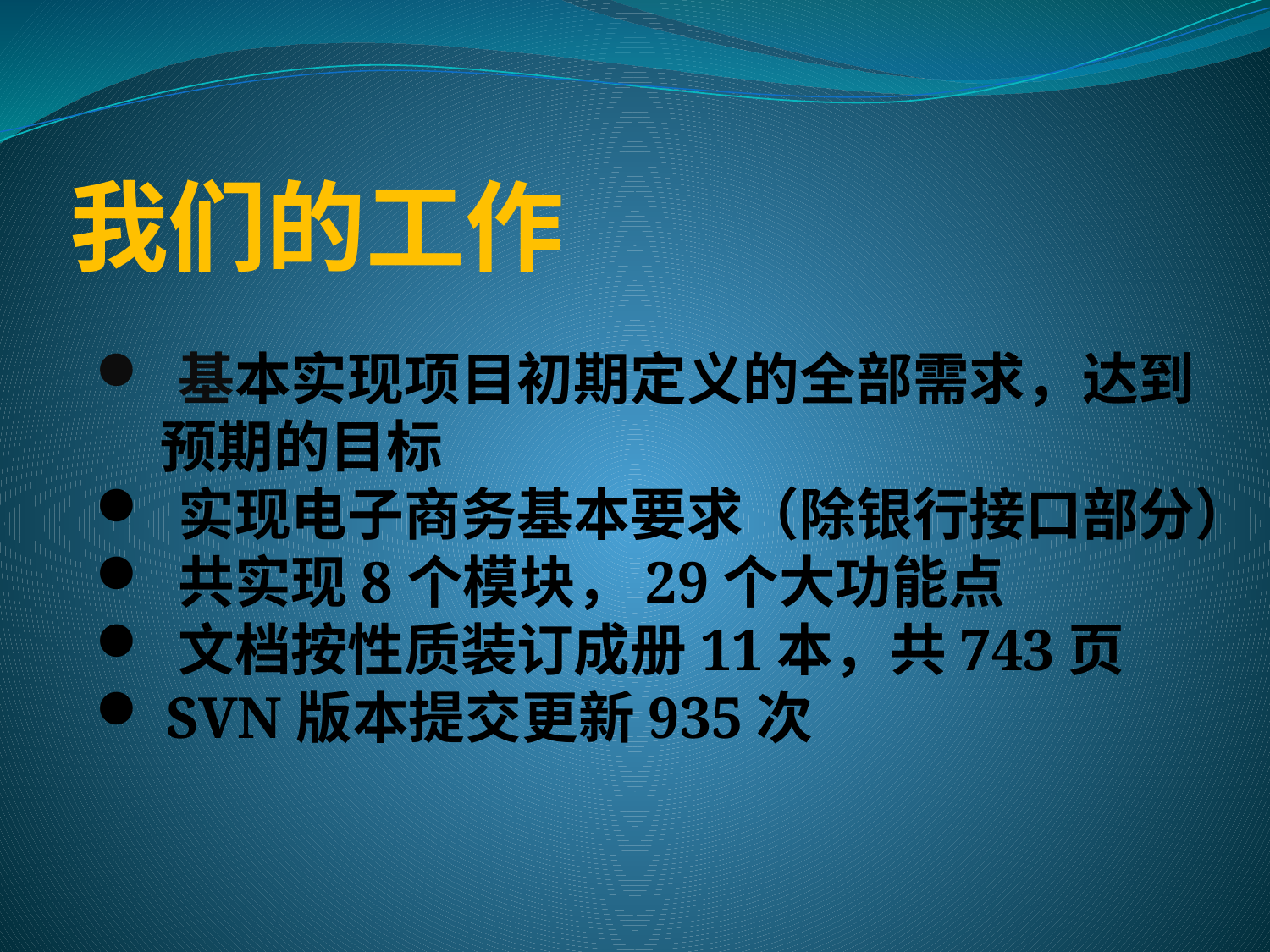

# 我们的工作
 基本实现项目初期定义的全部需求，达到
    预期的目标
 实现电子商务基本要求（除银行接口部分）
 共实现8个模块，29个大功能点
 文档按性质装订成册11本，共743页
 SVN版本提交更新935次